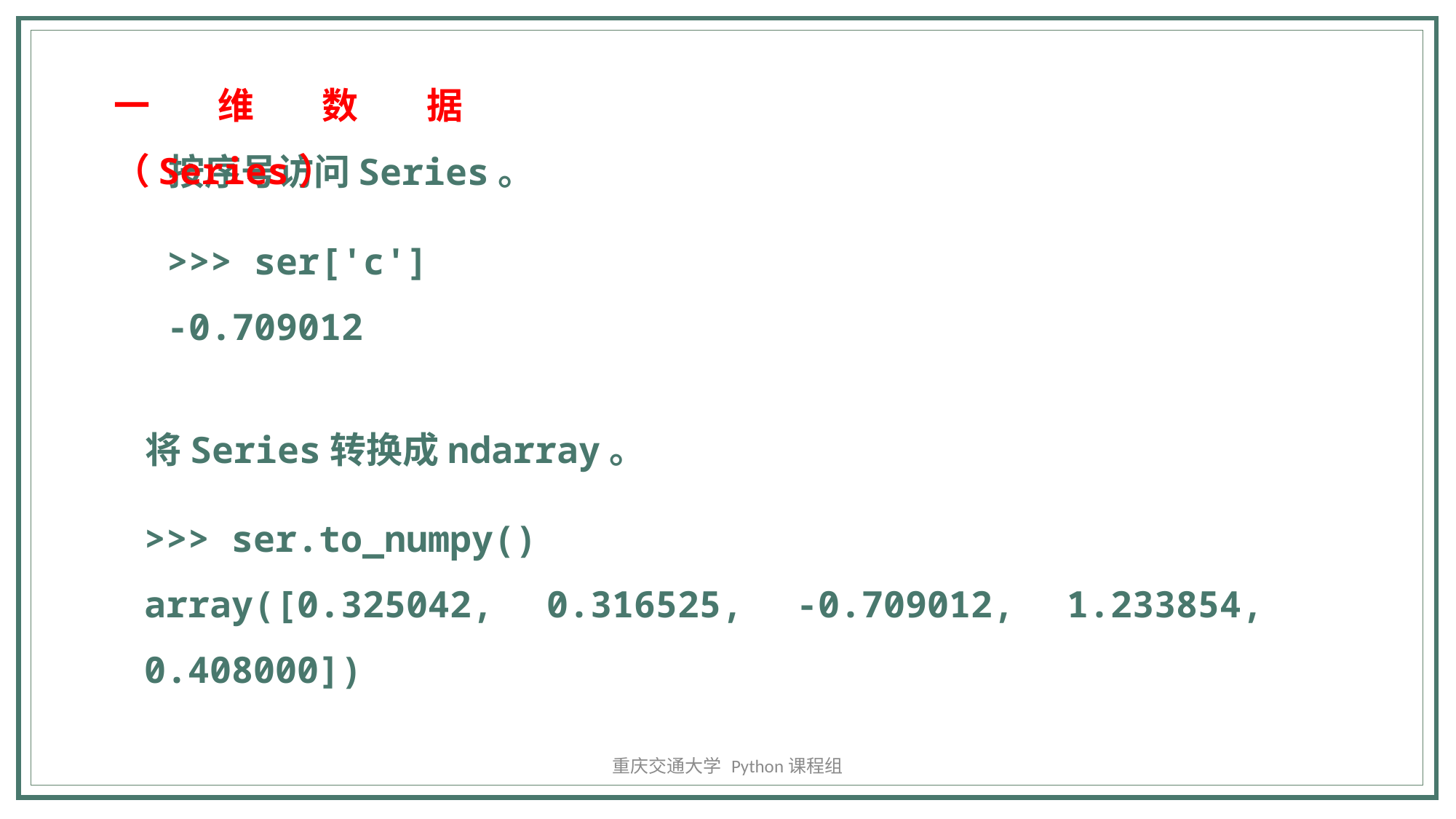

一维数据（Series）
按序号访问Series。
>>> ser['c']
-0.709012

将Series转换成ndarray。
>>> ser.to_numpy()
array([0.325042, 0.316525, -0.709012, 1.233854, 0.408000])

重庆交通大学 Python课程组